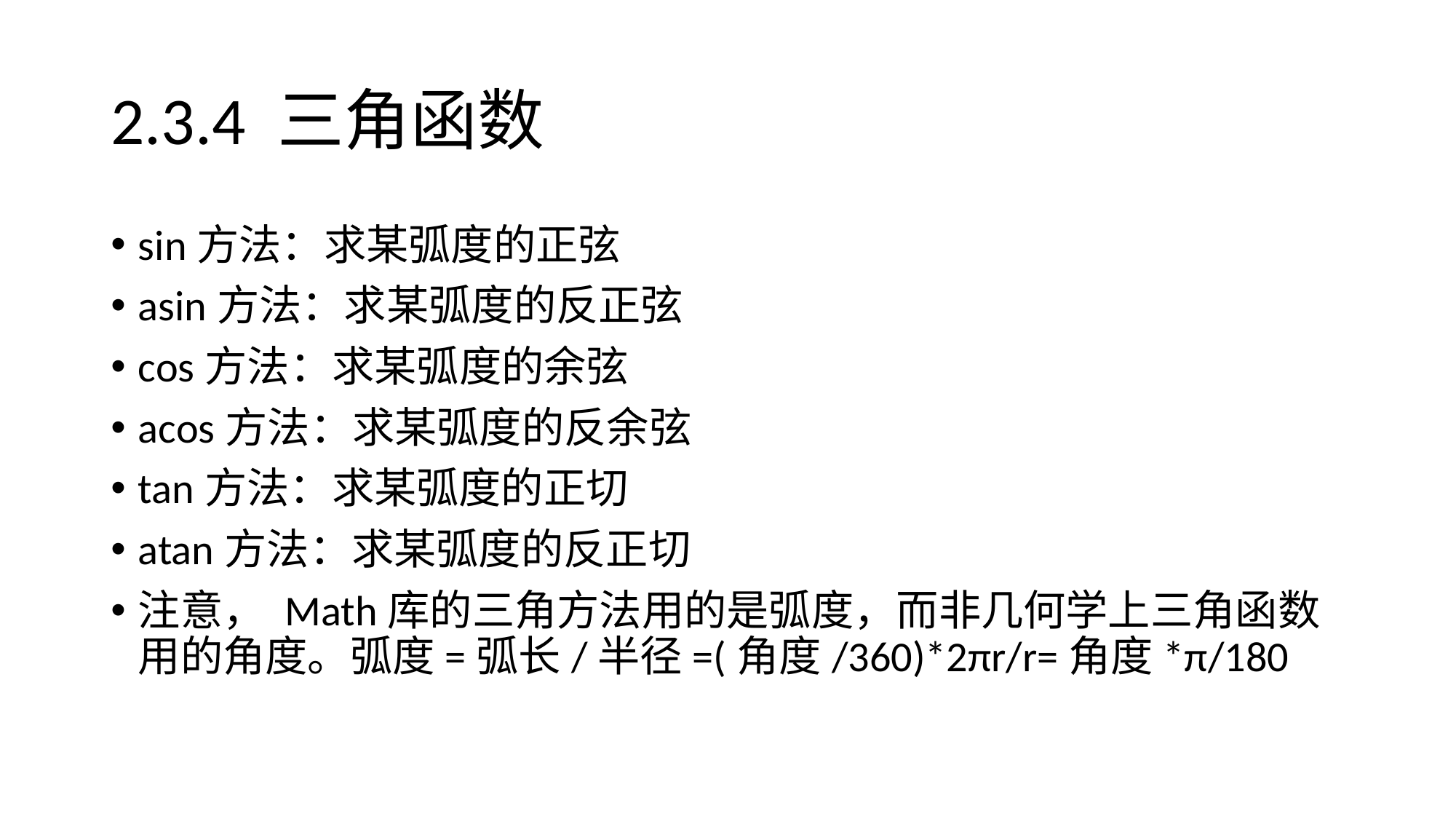

# 2.3.4 三角函数
sin方法：求某弧度的正弦
asin方法：求某弧度的反正弦
cos方法：求某弧度的余弦
acos方法：求某弧度的反余弦
tan方法：求某弧度的正切
atan方法：求某弧度的反正切
注意， Math库的三角方法用的是弧度，而非几何学上三角函数用的角度。弧度=弧长/半径=(角度/360)*2πr/r=角度*π/180